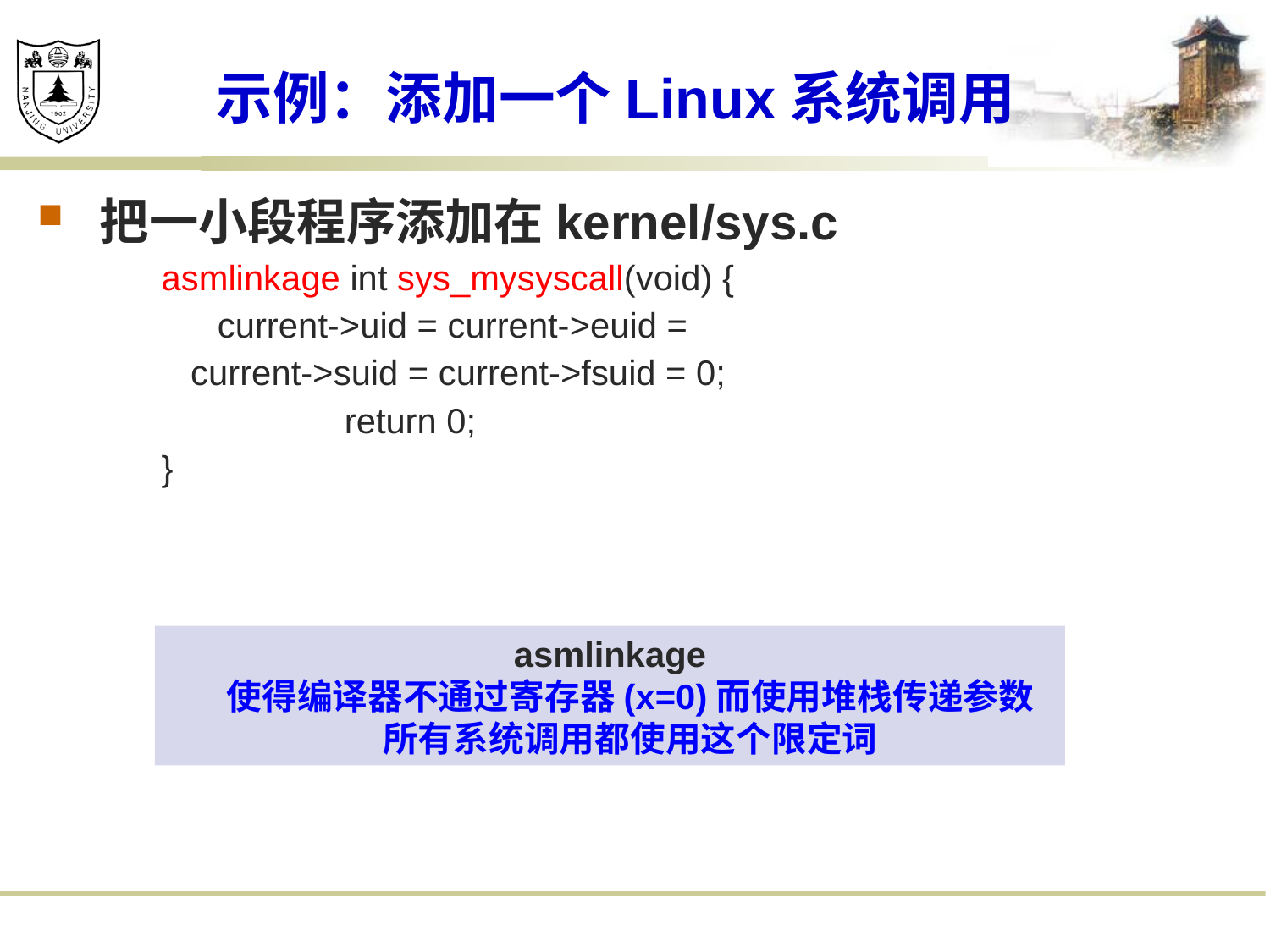

# 示例：添加一个Linux系统调用
把一小段程序添加在kernel/sys.c
asmlinkage int sys_mysyscall(void) {
	current->uid = current->euid =
   current->suid = current->fsuid = 0;
		return 0;
}

asmlinkage
    使得编译器不通过寄存器(x=0)而使用堆栈传递参数
    所有系统调用都使用这个限定词
111